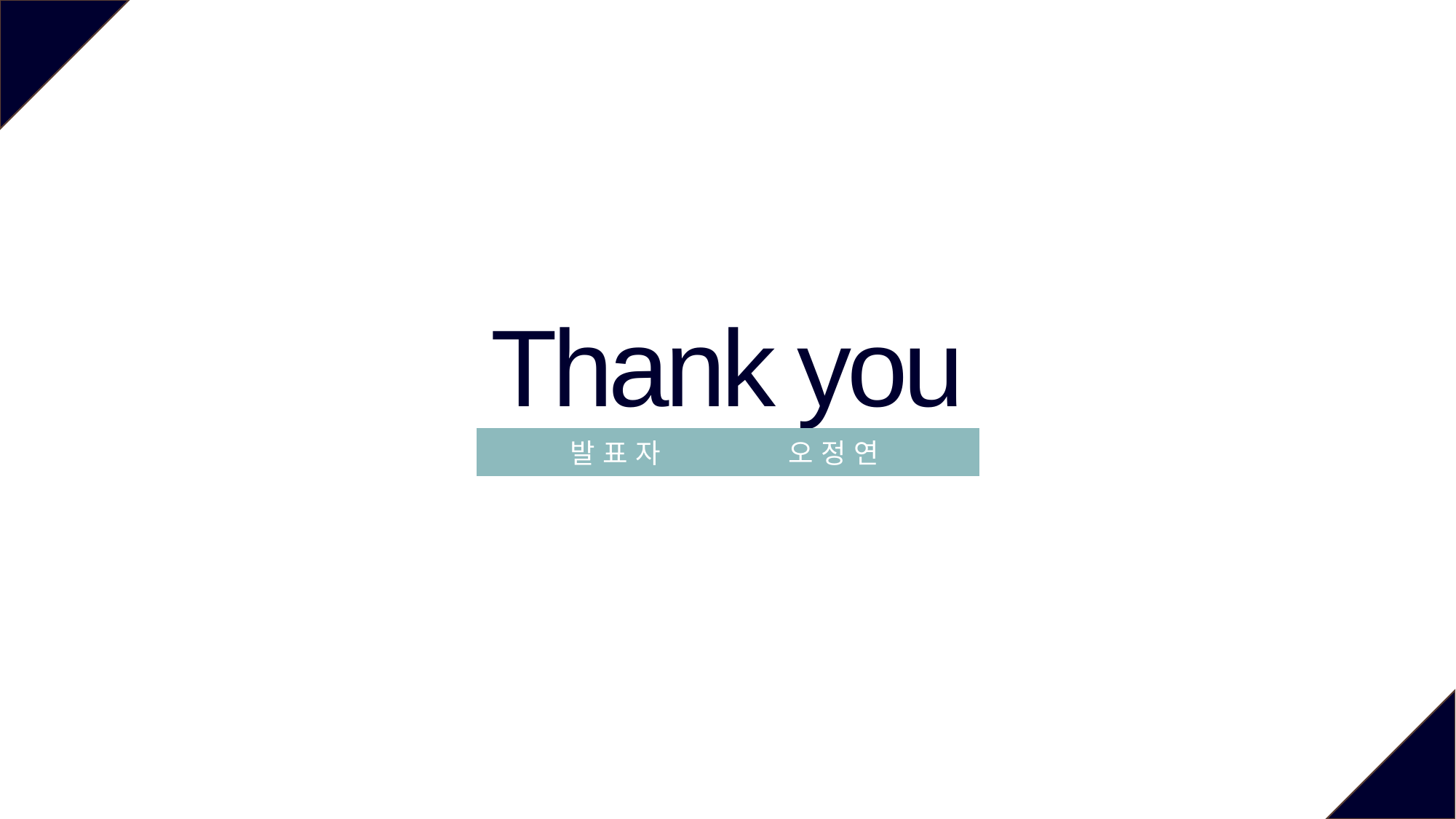

Thank you
발 표 자 		오 정 연